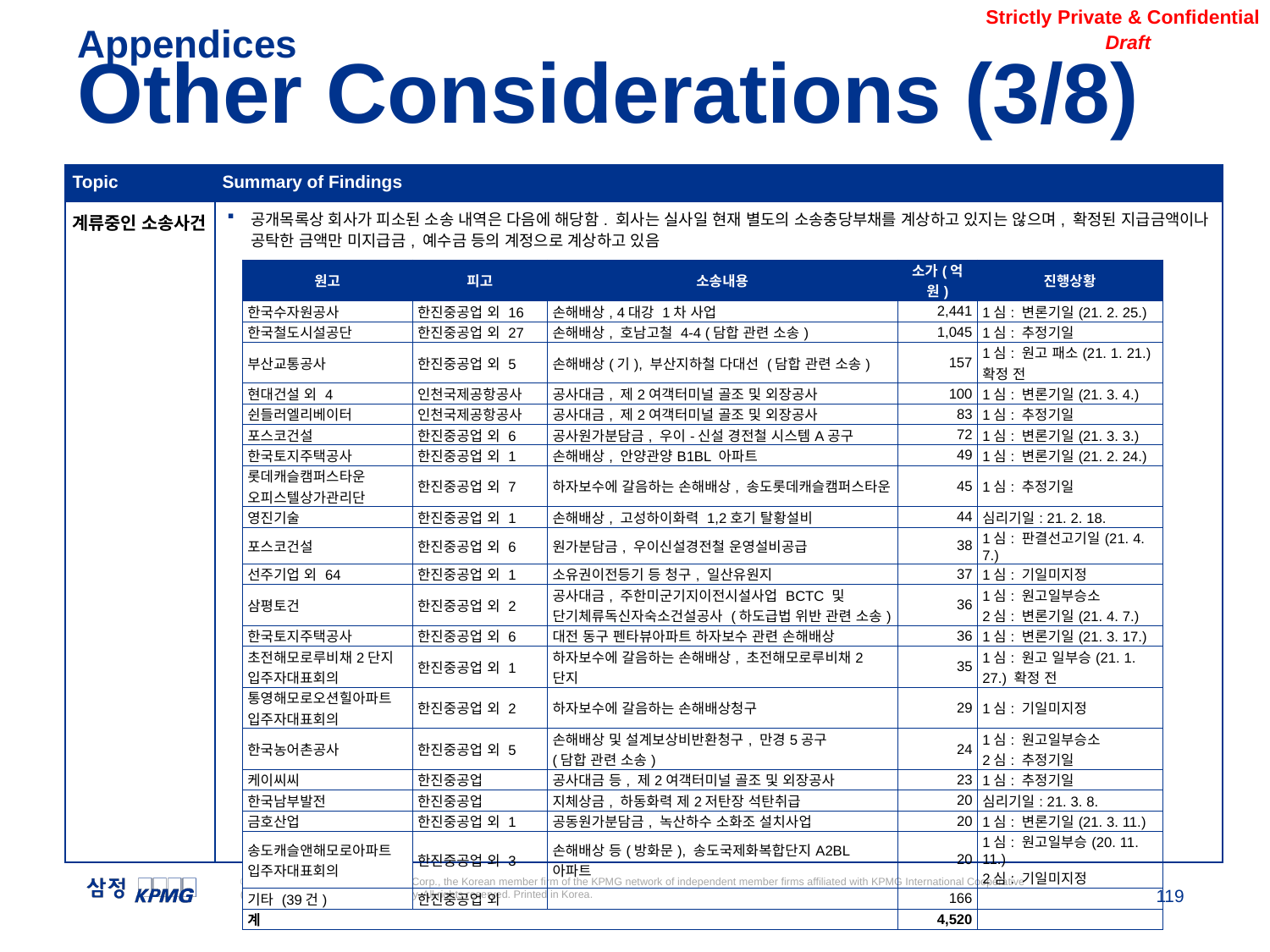

Appendices
Other Considerations (3/8)
| Topic | Summary of Findings |
| --- | --- |
| 계류중인 소송사건 | 공개목록상 회사가 피소된 소송 내역은 다음에 해당함. 회사는 실사일 현재 별도의 소송충당부채를 계상하고 있지는 않으며, 확정된 지급금액이나 공탁한 금액만 미지급금, 예수금 등의 계정으로 계상하고 있음 |
| 원고 | 피고 | 소송내용 | 소가(억원) | 진행상황 |
| --- | --- | --- | --- | --- |
| 한국수자원공사 | 한진중공업 외 16 | 손해배상, 4대강 1차 사업 | 2,441 | 1심: 변론기일(21. 2. 25.) |
| 한국철도시설공단 | 한진중공업 외 27 | 손해배상, 호남고철 4-4 (담합 관련 소송) | 1,045 | 1심: 추정기일 |
| 부산교통공사 | 한진중공업 외 5 | 손해배상(기), 부산지하철 다대선 (담합 관련 소송) | 157 | 1심: 원고 패소(21. 1. 21.) 확정 전 |
| 현대건설 외 4 | 인천국제공항공사 | 공사대금, 제2여객터미널 골조 및 외장공사 | 100 | 1심: 변론기일(21. 3. 4.) |
| 쉰들러엘리베이터 | 인천국제공항공사 | 공사대금, 제2여객터미널 골조 및 외장공사 | 83 | 1심: 추정기일 |
| 포스코건설 | 한진중공업 외 6 | 공사원가분담금, 우이-신설 경전철 시스템A공구 | 72 | 1심: 변론기일(21. 3. 3.) |
| 한국토지주택공사 | 한진중공업 외 1 | 손해배상, 안양관양B1BL 아파트 | 49 | 1심: 변론기일(21. 2. 24.) |
| 롯데캐슬캠퍼스타운 오피스텔상가관리단 | 한진중공업 외 7 | 하자보수에 갈음하는 손해배상, 송도롯데캐슬캠퍼스타운 | 45 | 1심: 추정기일 |
| 영진기술 | 한진중공업 외 1 | 손해배상, 고성하이화력 1,2호기 탈황설비 | 44 | 심리기일: 21. 2. 18. |
| 포스코건설 | 한진중공업 외 6 | 원가분담금, 우이신설경전철 운영설비공급 | 38 | 1심: 판결선고기일(21. 4. 7.) |
| 선주기업 외 64 | 한진중공업 외 1 | 소유권이전등기 등 청구, 일산유원지 | 37 | 1심: 기일미지정 |
| 삼평토건 | 한진중공업 외 2 | 공사대금, 주한미군기지이전시설사업 BCTC 및 단기체류독신자숙소건설공사 (하도급법 위반 관련 소송) | 36 | 1심: 원고일부승소 2심: 변론기일(21. 4. 7.) |
| 한국토지주택공사 | 한진중공업 외 6 | 대전 동구 펜타뷰아파트 하자보수 관련 손해배상 | 36 | 1심: 변론기일(21. 3. 17.) |
| 초전해모로루비채2단지 입주자대표회의 | 한진중공업 외 1 | 하자보수에 갈음하는 손해배상, 초전해모로루비채2단지 | 35 | 1심: 원고 일부승(21. 1. 27.) 확정 전 |
| 통영해모로오션힐아파트 입주자대표회의 | 한진중공업 외 2 | 하자보수에 갈음하는 손해배상청구 | 29 | 1심: 기일미지정 |
| 한국농어촌공사 | 한진중공업 외 5 | 손해배상 및 설계보상비반환청구, 만경5공구 (담합 관련 소송) | 24 | 1심: 원고일부승소 2심: 추정기일 |
| 케이씨씨 | 한진중공업 | 공사대금 등, 제2여객터미널 골조 및 외장공사 | 23 | 1심: 추정기일 |
| 한국남부발전 | 한진중공업 | 지체상금, 하동화력 제2저탄장 석탄취급 | 20 | 심리기일: 21. 3. 8. |
| 금호산업 | 한진중공업 외 1 | 공동원가분담금, 녹산하수 소화조 설치사업 | 20 | 1심: 변론기일(21. 3. 11.) |
| 송도캐슬앤해모로아파트 입주자대표회의 | 한진중공업 외 3 | 손해배상 등(방화문), 송도국제화복합단지A2BL아파트 | 20 | 1심: 원고일부승(20. 11. 11.) 2심: 기일미지정 |
| 기타 (39건) | 한진중공업 외 |  | 166 |  |
| 계 |  |  | 4,520 |  |